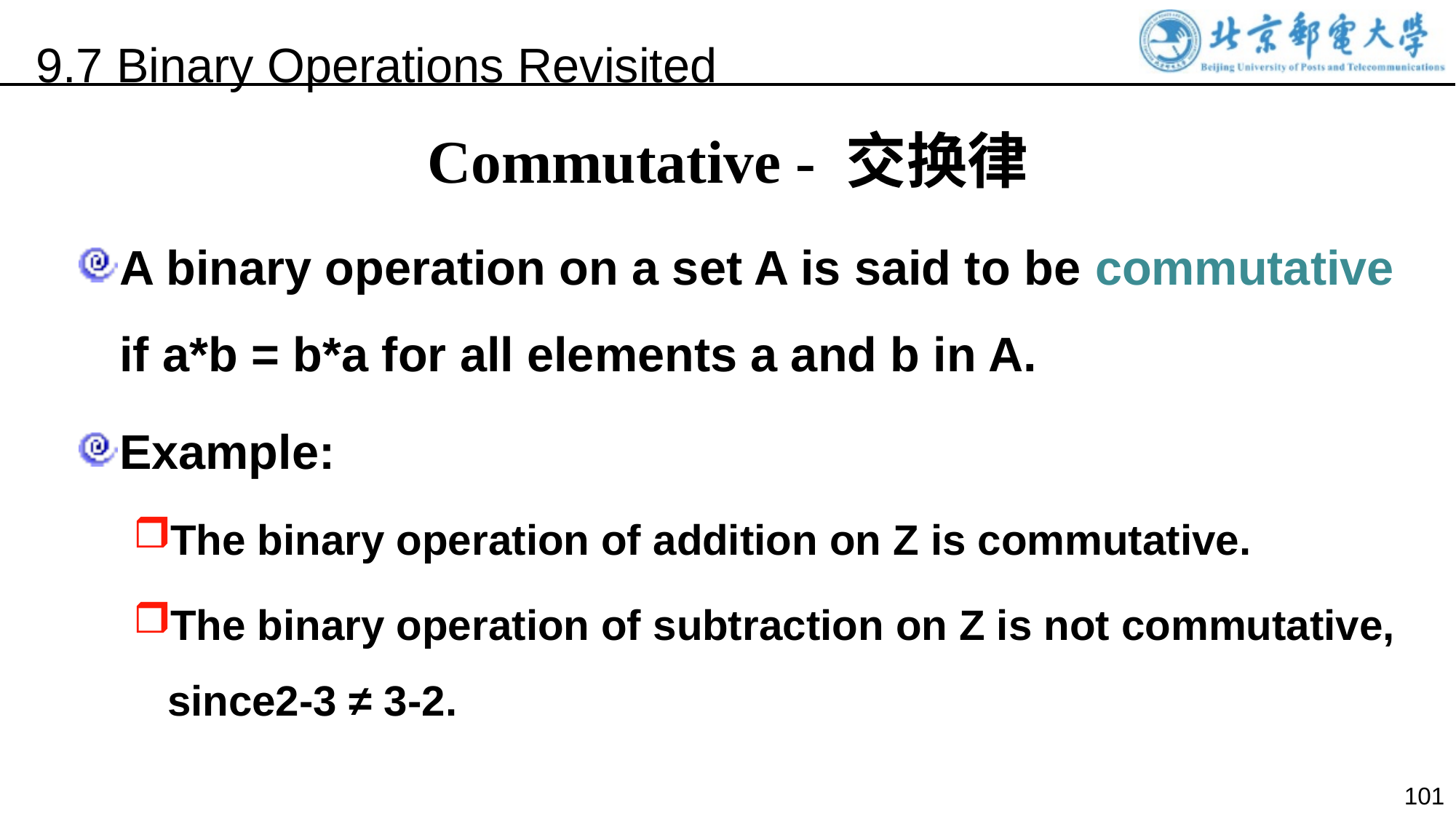

9.7 Binary Operations Revisited
Commutative - 交换律
A binary operation on a set A is said to be commutative if a*b = b*a for all elements a and b in A.
Example:
The binary operation of addition on Z is commutative.
The binary operation of subtraction on Z is not commutative, since2-3 ≠ 3-2.